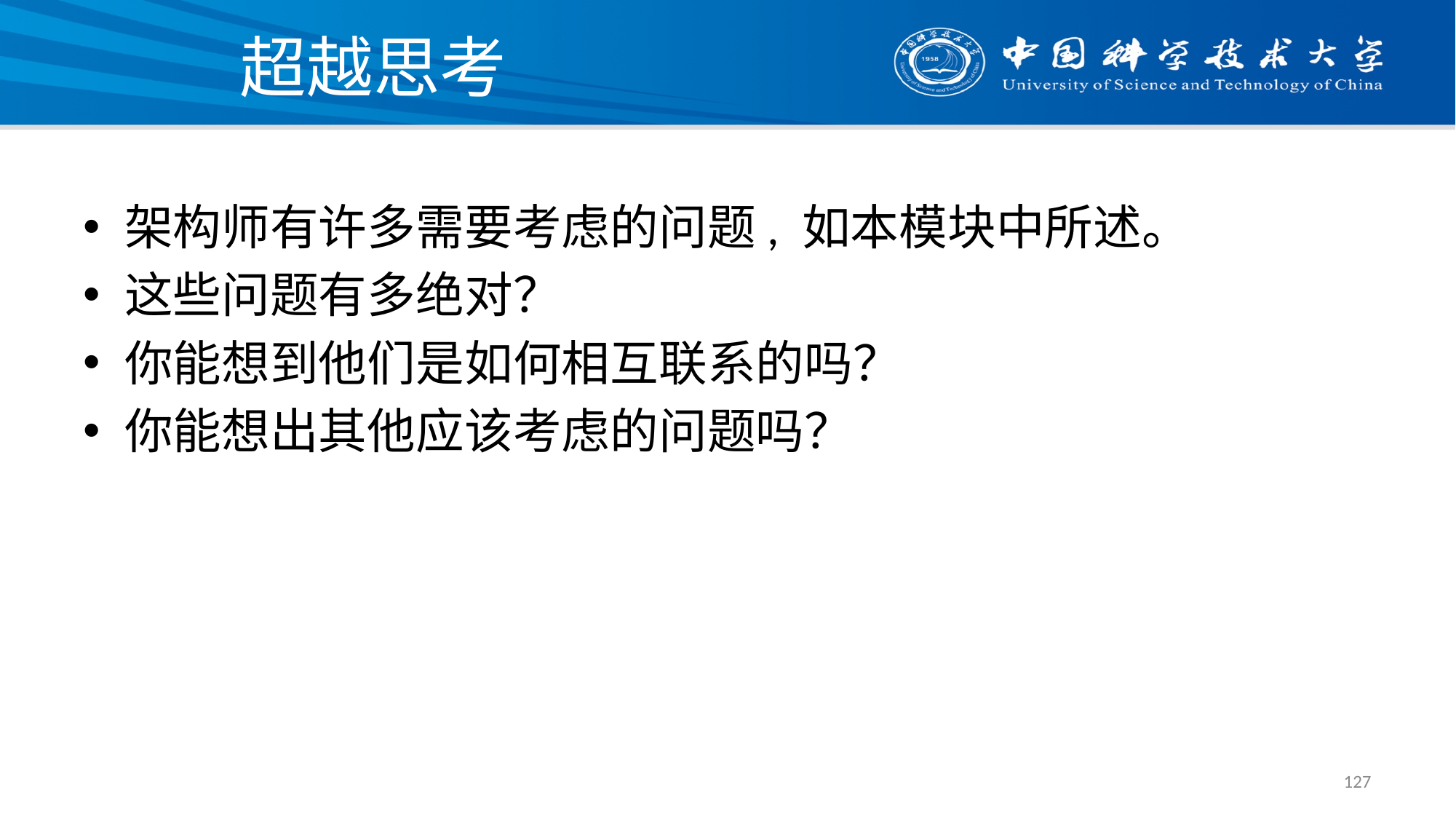

# 超越思考
架构师有许多需要考虑的问题, 如本模块中所述。
这些问题有多绝对？
你能想到他们是如何相互联系的吗？
你能想出其他应该考虑的问题吗？
127